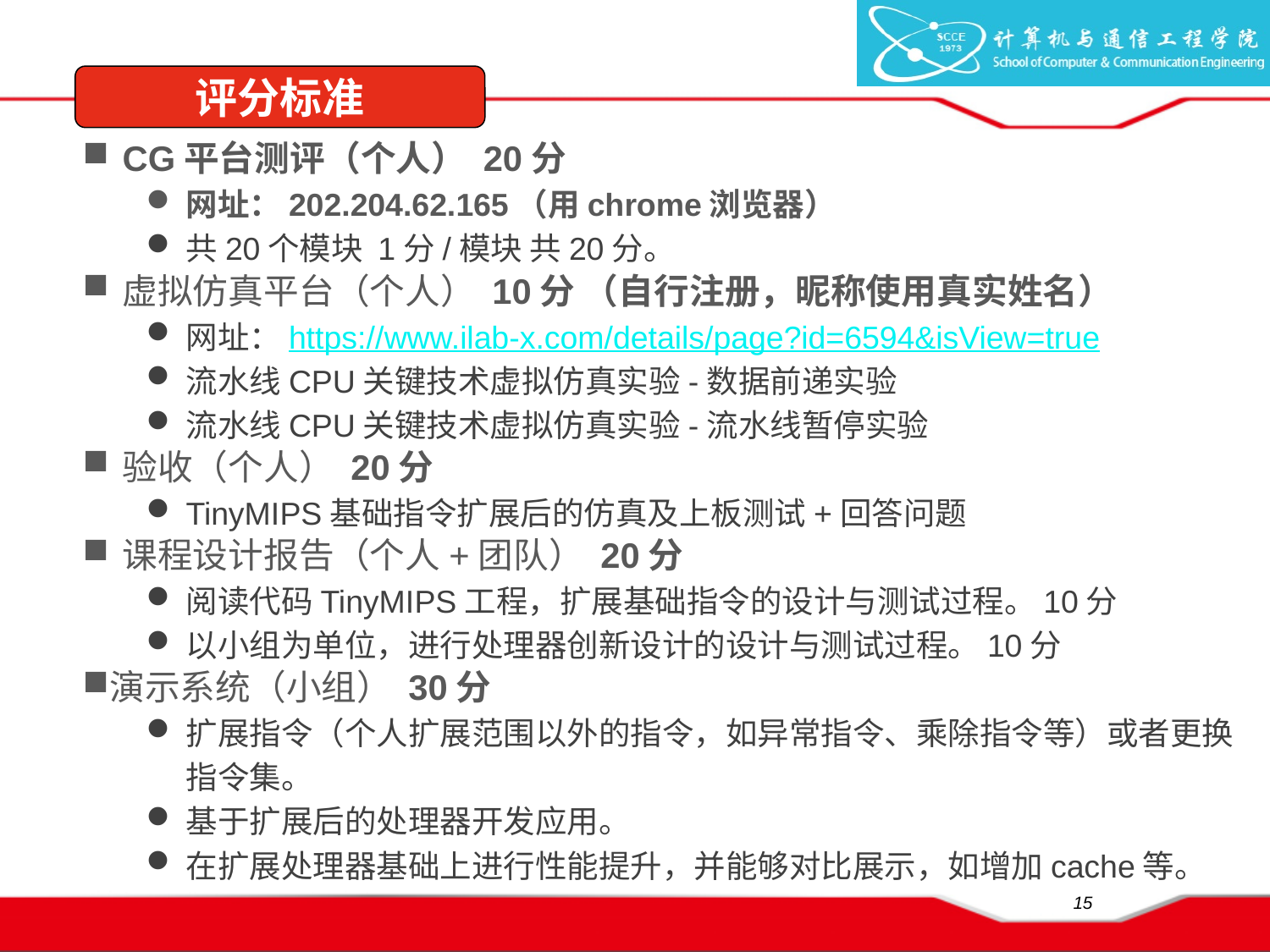

评分标准
CG平台测评（个人） 20分
网址：202.204.62.165（用chrome浏览器）
共20个模块 1分/模块 共20分。
虚拟仿真平台（个人） 10分 （自行注册，昵称使用真实姓名）
网址：https://www.ilab-x.com/details/page?id=6594&isView=true
流水线CPU关键技术虚拟仿真实验-数据前递实验
流水线CPU关键技术虚拟仿真实验-流水线暂停实验
验收（个人） 20分
TinyMIPS基础指令扩展后的仿真及上板测试+回答问题
课程设计报告（个人+团队） 20分
阅读代码TinyMIPS工程，扩展基础指令的设计与测试过程。10分
以小组为单位，进行处理器创新设计的设计与测试过程。10分
演示系统（小组） 30分
扩展指令（个人扩展范围以外的指令，如异常指令、乘除指令等）或者更换指令集。
基于扩展后的处理器开发应用。
在扩展处理器基础上进行性能提升，并能够对比展示，如增加cache等。
15